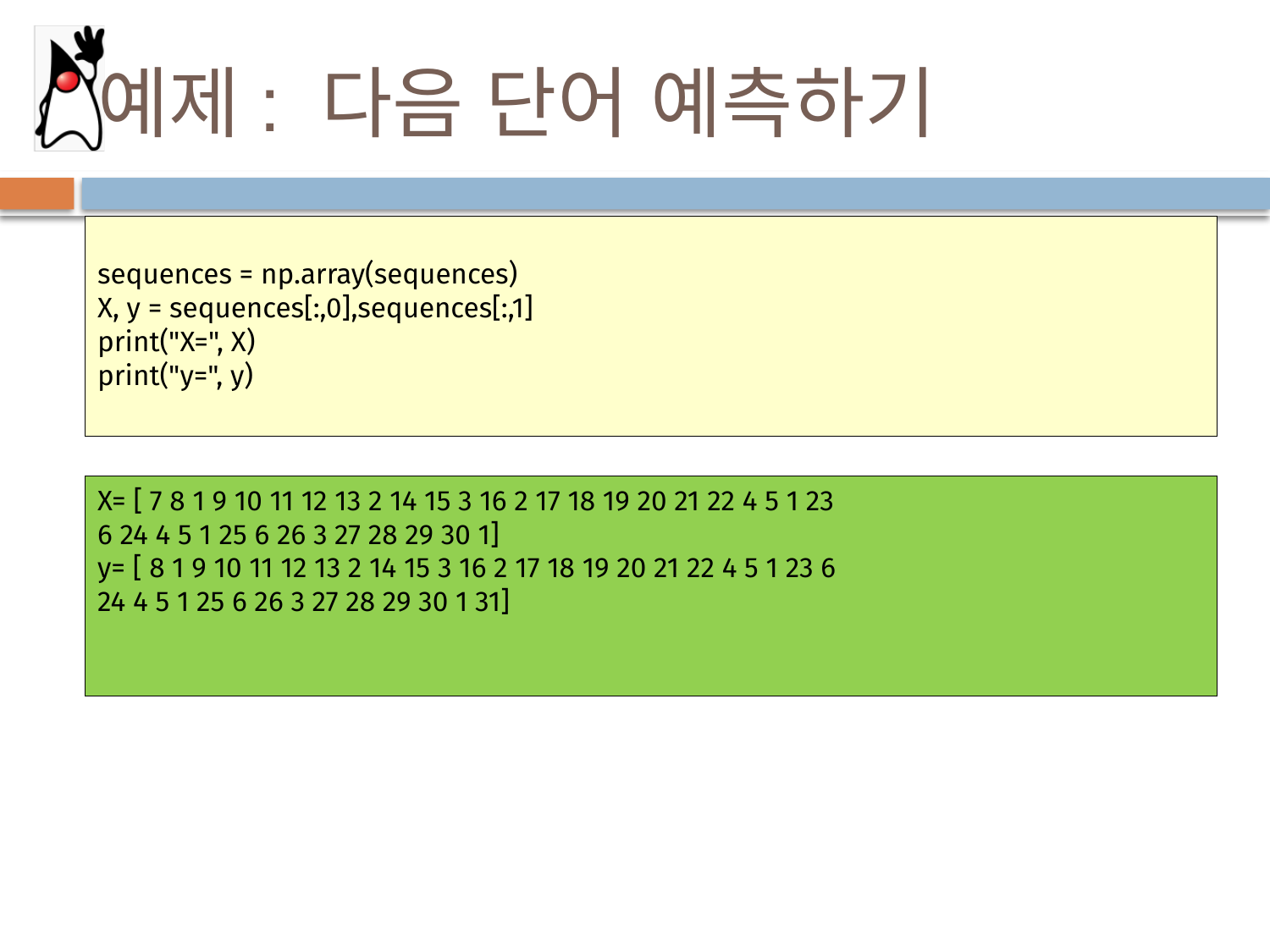

# 예제: 다음 단어 예측하기

sequences = np.array(sequences)
X, y = sequences[:,0],sequences[:,1]
print("X=", X)
print("y=", y)
X= [ 7 8 1 9 10 11 12 13 2 14 15 3 16 2 17 18 19 20 21 22 4 5 1 23
6 24 4 5 1 25 6 26 3 27 28 29 30 1]
y= [ 8 1 9 10 11 12 13 2 14 15 3 16 2 17 18 19 20 21 22 4 5 1 23 6
24 4 5 1 25 6 26 3 27 28 29 30 1 31]